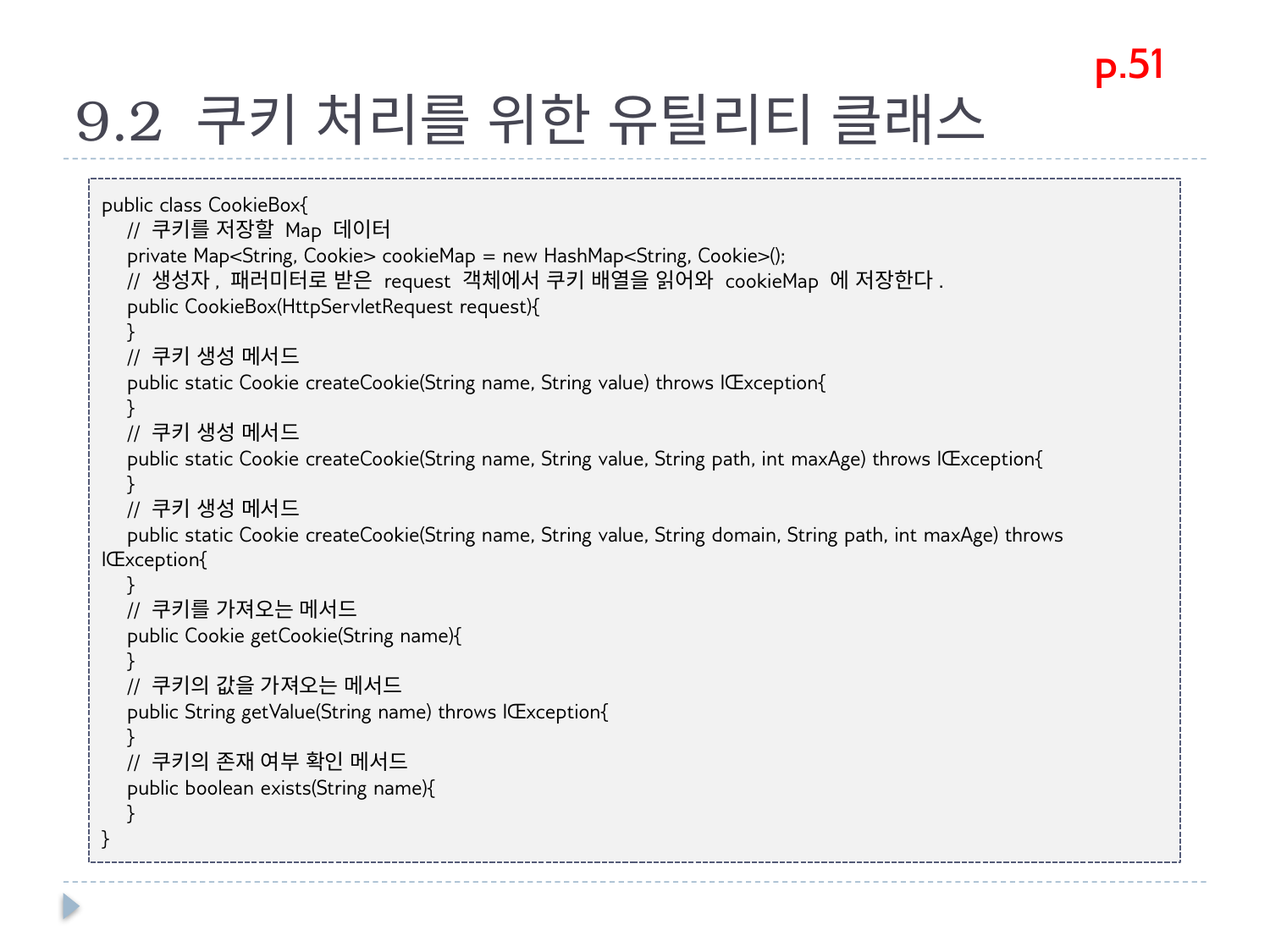

# 9.2 쿠키 처리를 위한 유틸리티 클래스
p.51

public class CookieBox{
    // 쿠키를 저장할 Map 데이터
    private Map<String, Cookie> cookieMap = new HashMap<String, Cookie>();
    // 생성자, 패러미터로 받은 request 객체에서 쿠키 배열을 읽어와 cookieMap 에 저장한다.
    public CookieBox(HttpServletRequest request){
    }
    // 쿠키 생성 메서드
    public static Cookie createCookie(String name, String value) throws IOException{
    }
    // 쿠키 생성 메서드
    public static Cookie createCookie(String name, String value, String path, int maxAge) throws IOException{
    }
    // 쿠키 생성 메서드
    public static Cookie createCookie(String name, String value, String domain, String path, int maxAge) throws IOException{
    }
    // 쿠키를 가져오는 메서드
    public Cookie getCookie(String name){
    }
    // 쿠키의 값을 가져오는 메서드
    public String getValue(String name) throws IOException{
    }
    // 쿠키의 존재 여부 확인 메서드
    public boolean exists(String name){
    }
}